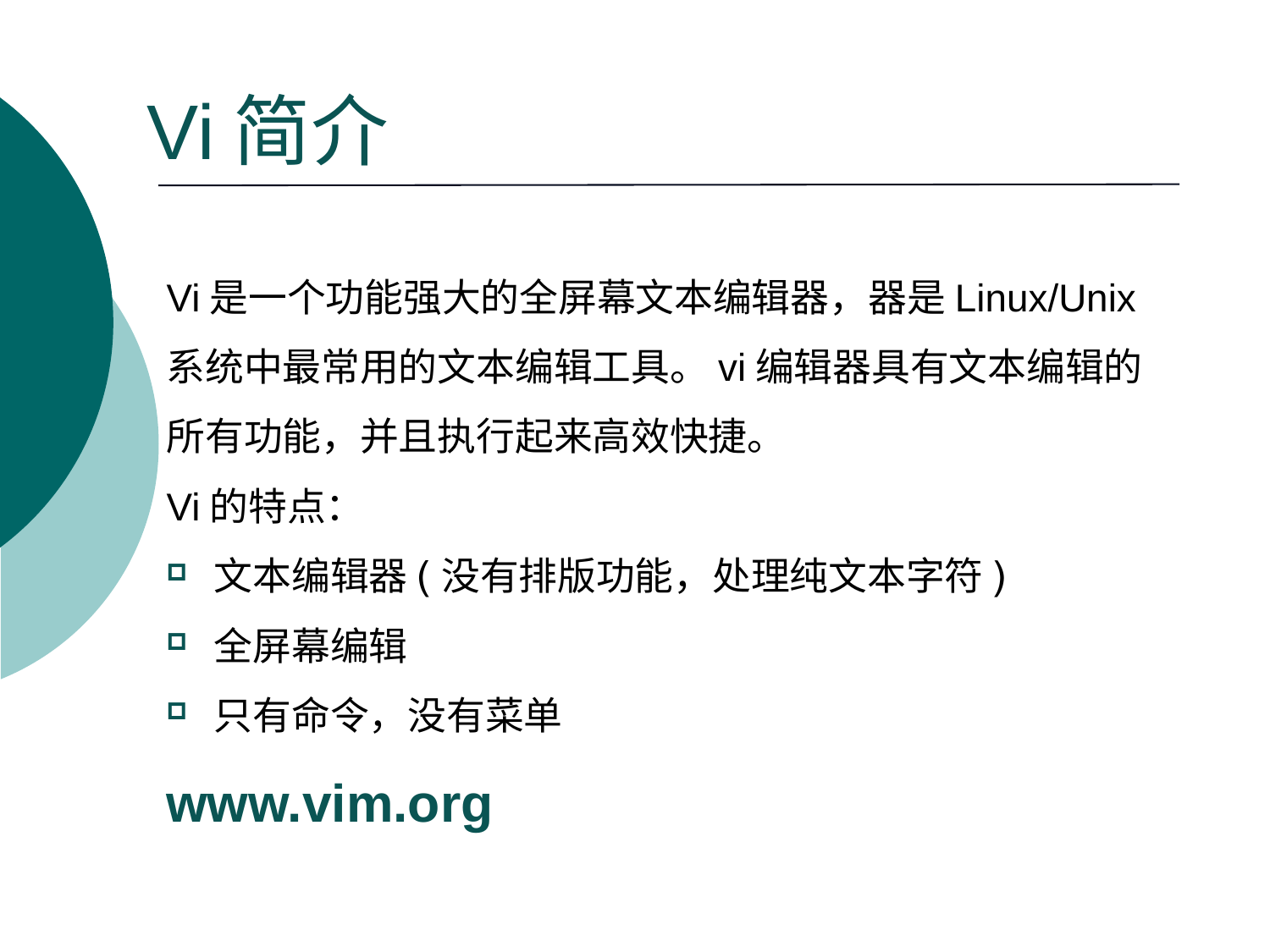

# Vi简介
Vi是一个功能强大的全屏幕文本编辑器，器是Linux/Unix系统中最常用的文本编辑工具。vi编辑器具有文本编辑的所有功能，并且执行起来高效快捷。
Vi的特点：
文本编辑器(没有排版功能，处理纯文本字符)
全屏幕编辑
只有命令，没有菜单
www.vim.org
3